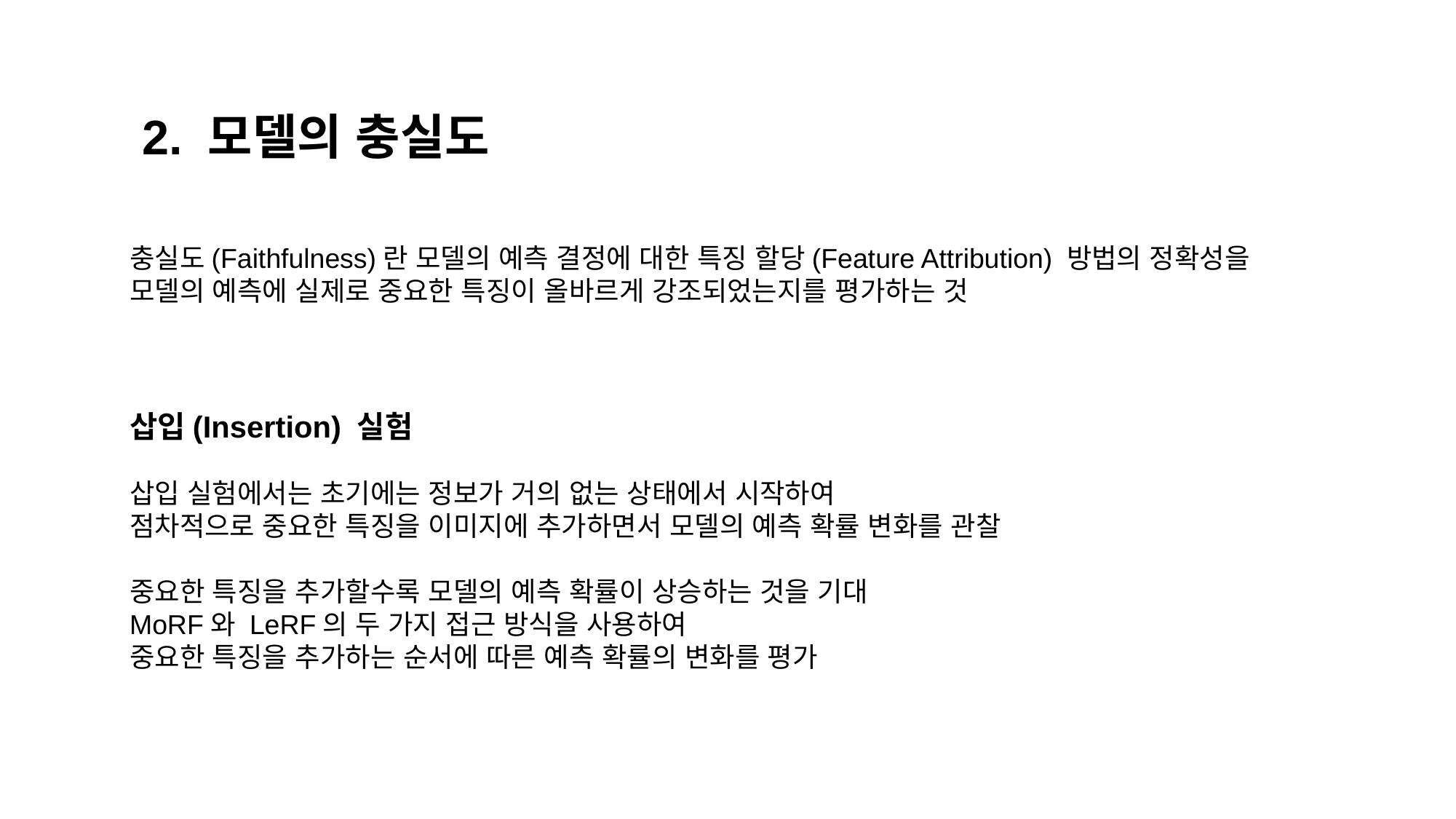

2. 모델의 충실도
충실도(Faithfulness)란 모델의 예측 결정에 대한 특징 할당(Feature Attribution) 방법의 정확성을
모델의 예측에 실제로 중요한 특징이 올바르게 강조되었는지를 평가하는 것

삽입(Insertion) 실험

삽입 실험에서는 초기에는 정보가 거의 없는 상태에서 시작하여
점차적으로 중요한 특징을 이미지에 추가하면서 모델의 예측 확률 변화를 관찰

중요한 특징을 추가할수록 모델의 예측 확률이 상승하는 것을 기대
MoRF와 LeRF의 두 가지 접근 방식을 사용하여
중요한 특징을 추가하는 순서에 따른 예측 확률의 변화를 평가